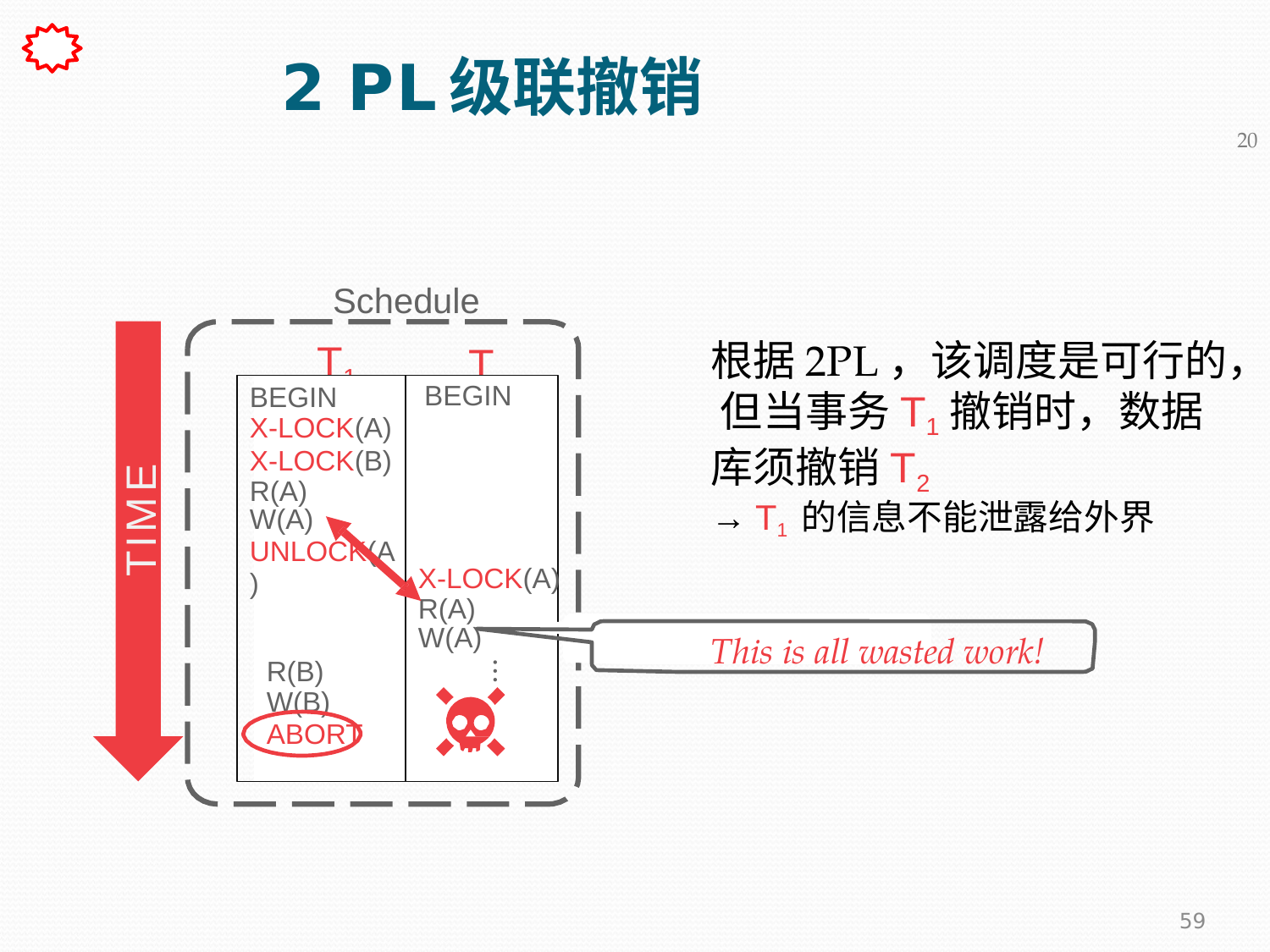

# 2 PL	级联撤销
20
Schedule
T1

根据2PL，该调度是可行的， 但当事务T1撤销时，数据库须撤销T2
→ T1 的信息不能泄露给外界

This is all wasted work!
T2

BEGIN
BEGIN
X-LOCK(A)
X-LOCK(B) R(A)
W(A)
UNLOCK(A)
TIME

X-LOCK(A) R(A)
W(A)
⋮

R(B)
W(B)
ABORT

59